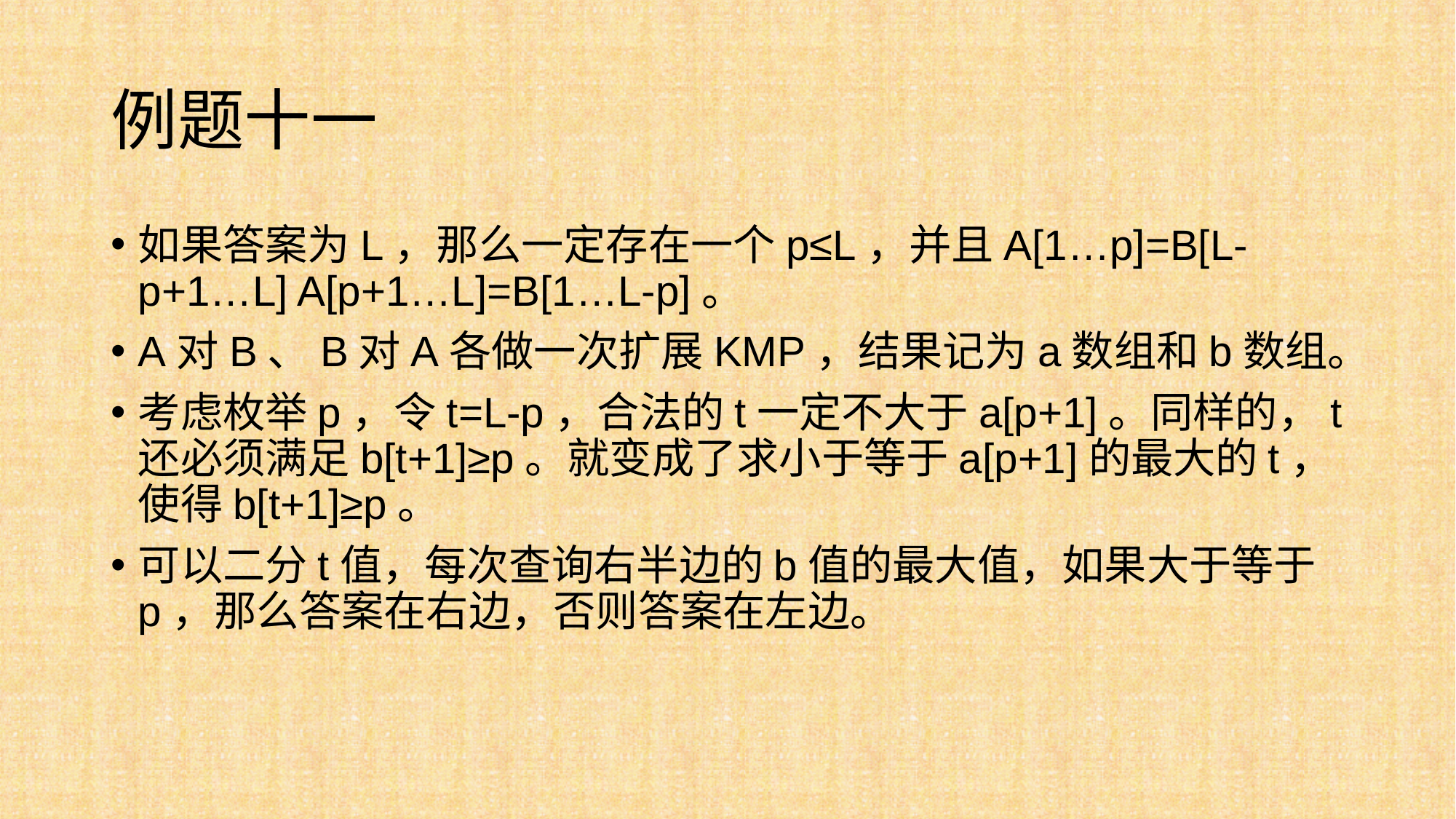

# 例题十一
如果答案为L，那么一定存在一个p≤L，并且A[1…p]=B[L-p+1…L] A[p+1…L]=B[1…L-p]。
A对B、B对A各做一次扩展KMP，结果记为a数组和b数组。
考虑枚举p，令t=L-p，合法的t一定不大于a[p+1]。同样的，t还必须满足b[t+1]≥p。就变成了求小于等于a[p+1]的最大的t，使得b[t+1]≥p。
可以二分t值，每次查询右半边的b值的最大值，如果大于等于p，那么答案在右边，否则答案在左边。